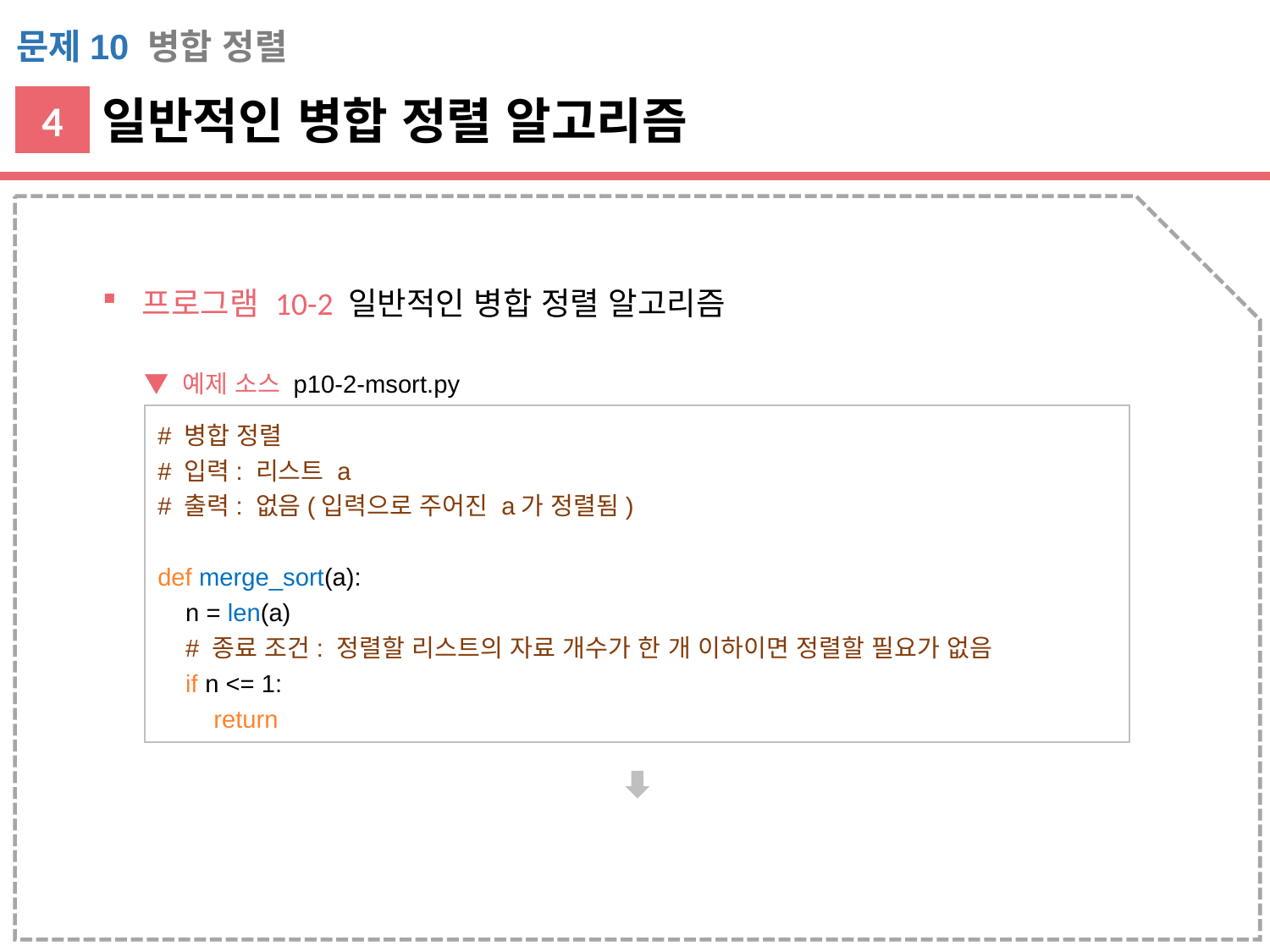

문제10 병합 정렬
일반적인 병합 정렬 알고리즘
4

프로그램 10-2 일반적인 병합 정렬 알고리즘
▼ 예제 소스 p10-2-msort.py
# 병합 정렬
# 입력: 리스트 a
# 출력: 없음(입력으로 주어진 a가 정렬됨)

def merge_sort(a):
    n = len(a)
    # 종료 조건: 정렬할 리스트의 자료 개수가 한 개 이하이면 정렬할 필요가 없음
    if n <= 1:
        return